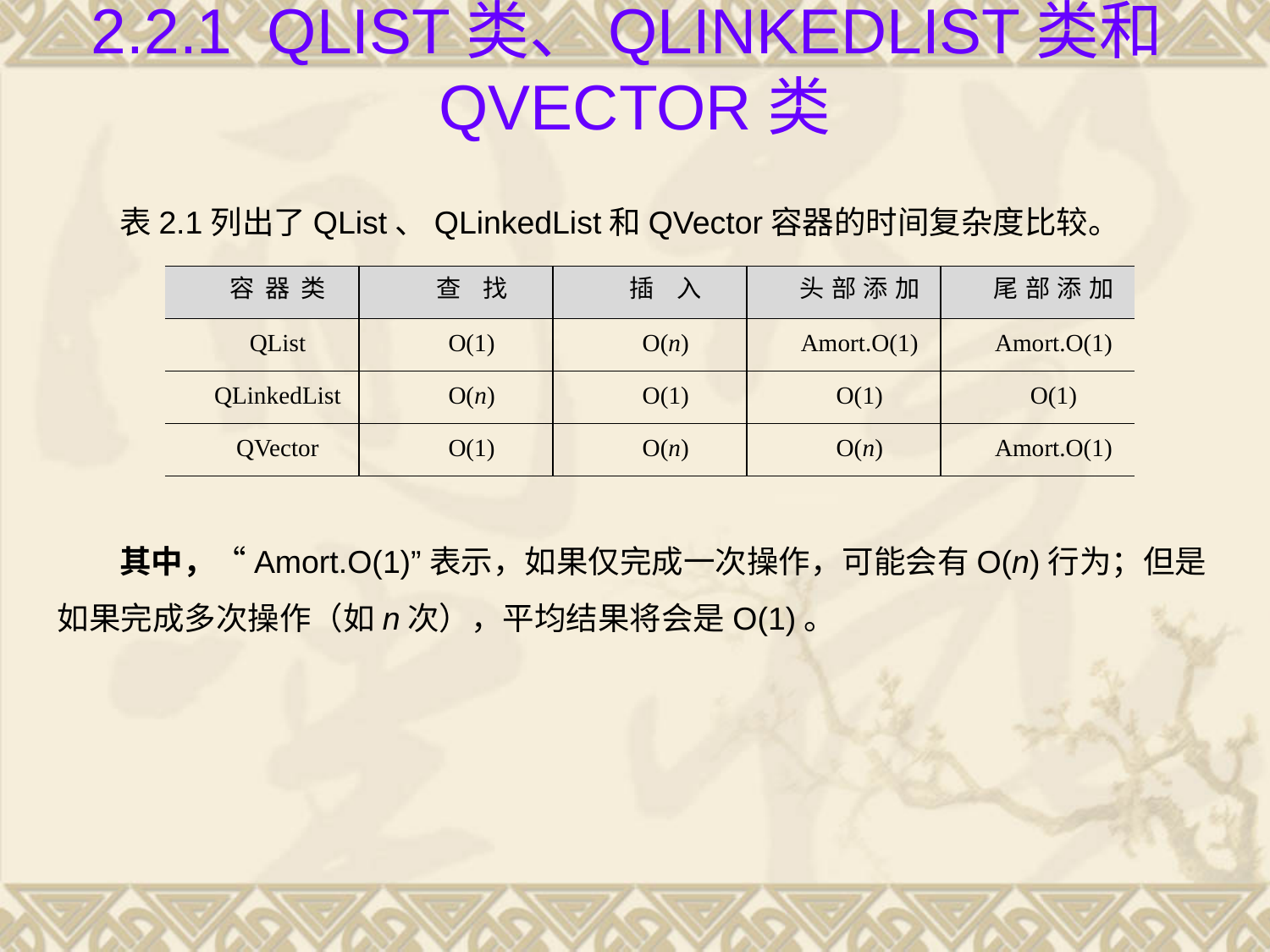

# 2.2.1  QList类、QLinkedList类和QVector类
表2.1列出了QList、QLinkedList和QVector容器的时间复杂度比较。
| 容 器 类 | 查 找 | 插 入 | 头 部 添 加 | 尾 部 添 加 |
| --- | --- | --- | --- | --- |
| QList | O(1) | O(n) | Amort.O(1) | Amort.O(1) |
| QLinkedList | O(n) | O(1) | O(1) | O(1) |
| QVector | O(1) | O(n) | O(n) | Amort.O(1) |
其中，“Amort.O(1)”表示，如果仅完成一次操作，可能会有O(n)行为；但是如果完成多次操作（如n次），平均结果将会是O(1)。